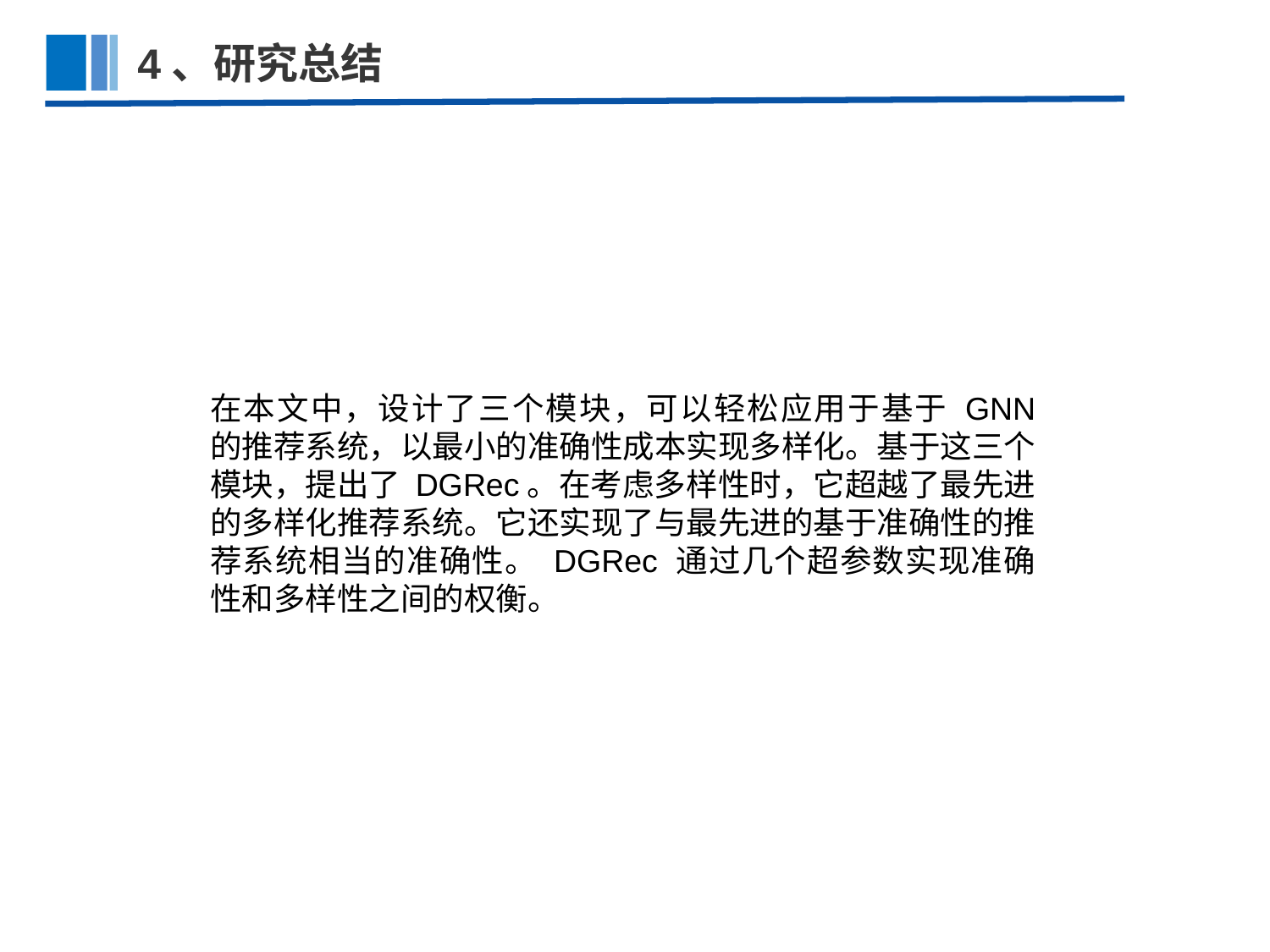

4、研究总结

在本文中，设计了三个模块，可以轻松应用于基于 GNN 的推荐系统，以最小的准确性成本实现多样化。基于这三个模块，提出了 DGRec。在考虑多样性时，它超越了最先进的多样化推荐系统。它还实现了与最先进的基于准确性的推荐系统相当的准确性。 DGRec 通过几个超参数实现准确性和多样性之间的权衡。